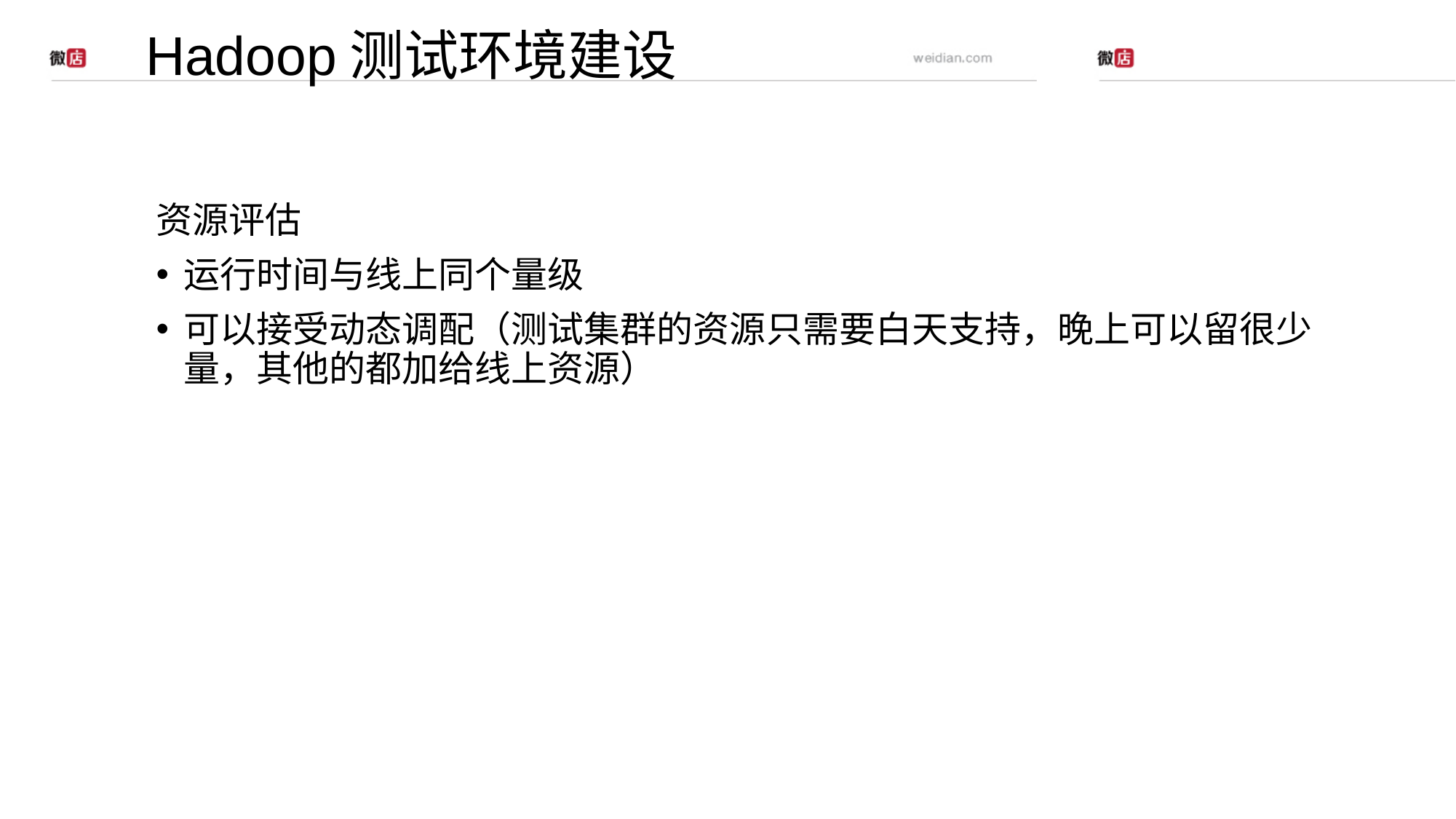

Hadoop测试环境建设

资源评估
运行时间与线上同个量级
可以接受动态调配（测试集群的资源只需要白天支持，晚上可以留很少量，其他的都加给线上资源）